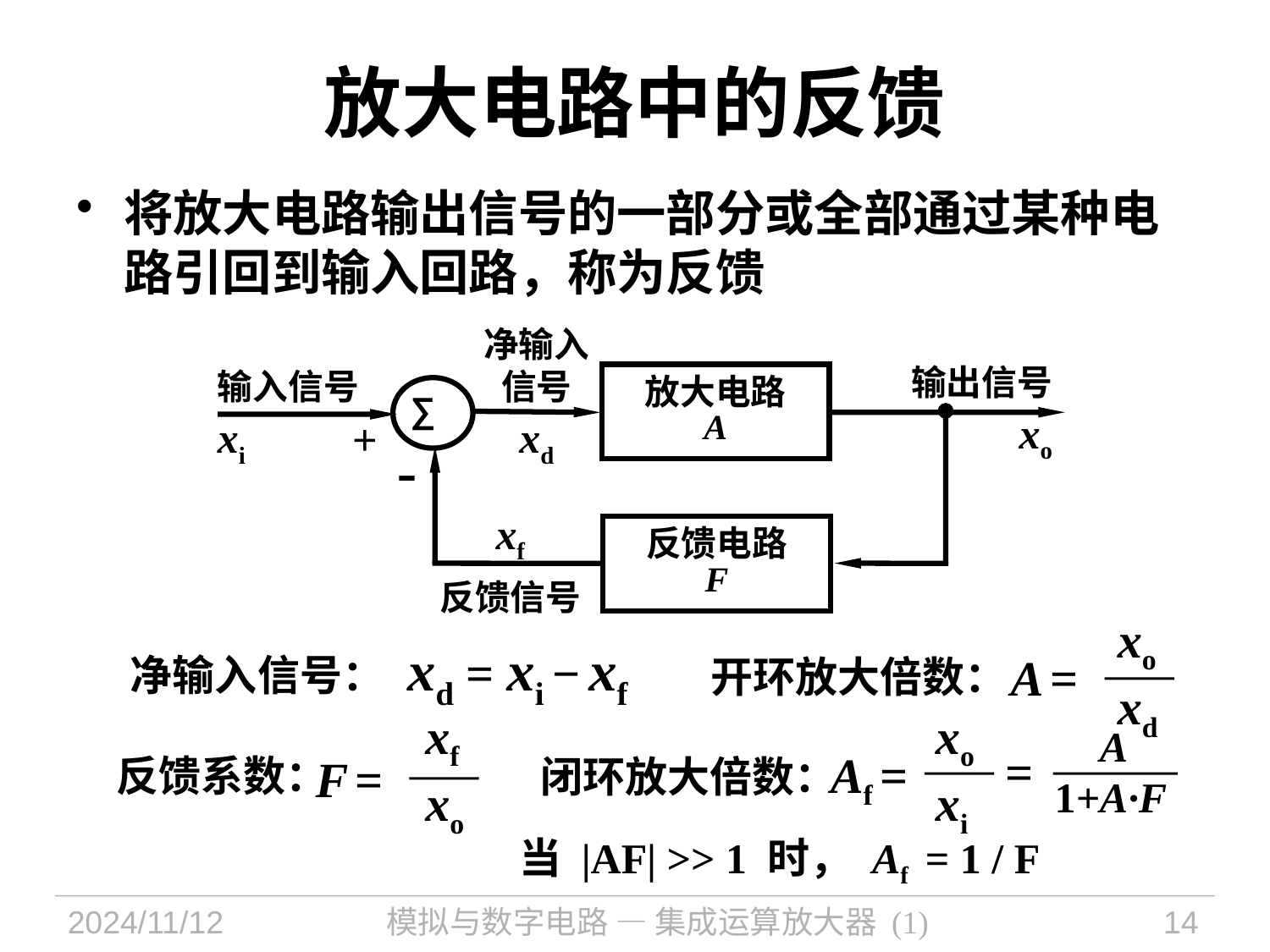

# 放大电路中的反馈
将放大电路输出信号的一部分或全部通过某种电路引回到输入回路，称为反馈
净输入 信号
xd
输出信号
xo
输入信号
xi
放大电路
A

∑
+

-

xf
反馈信号
反馈电路
F

xo
xd
A =

净输入信号： xd = xi − xf
开环放大倍数：
xf
xo
F =

xo
xi
Af =

A
1+A·F
=

反馈系数：
闭环放大倍数：
当 |AF| >> 1 时， Af  = 1 / F
2024/11/12
模拟与数字电路 — 集成运算放大器 (1)
14